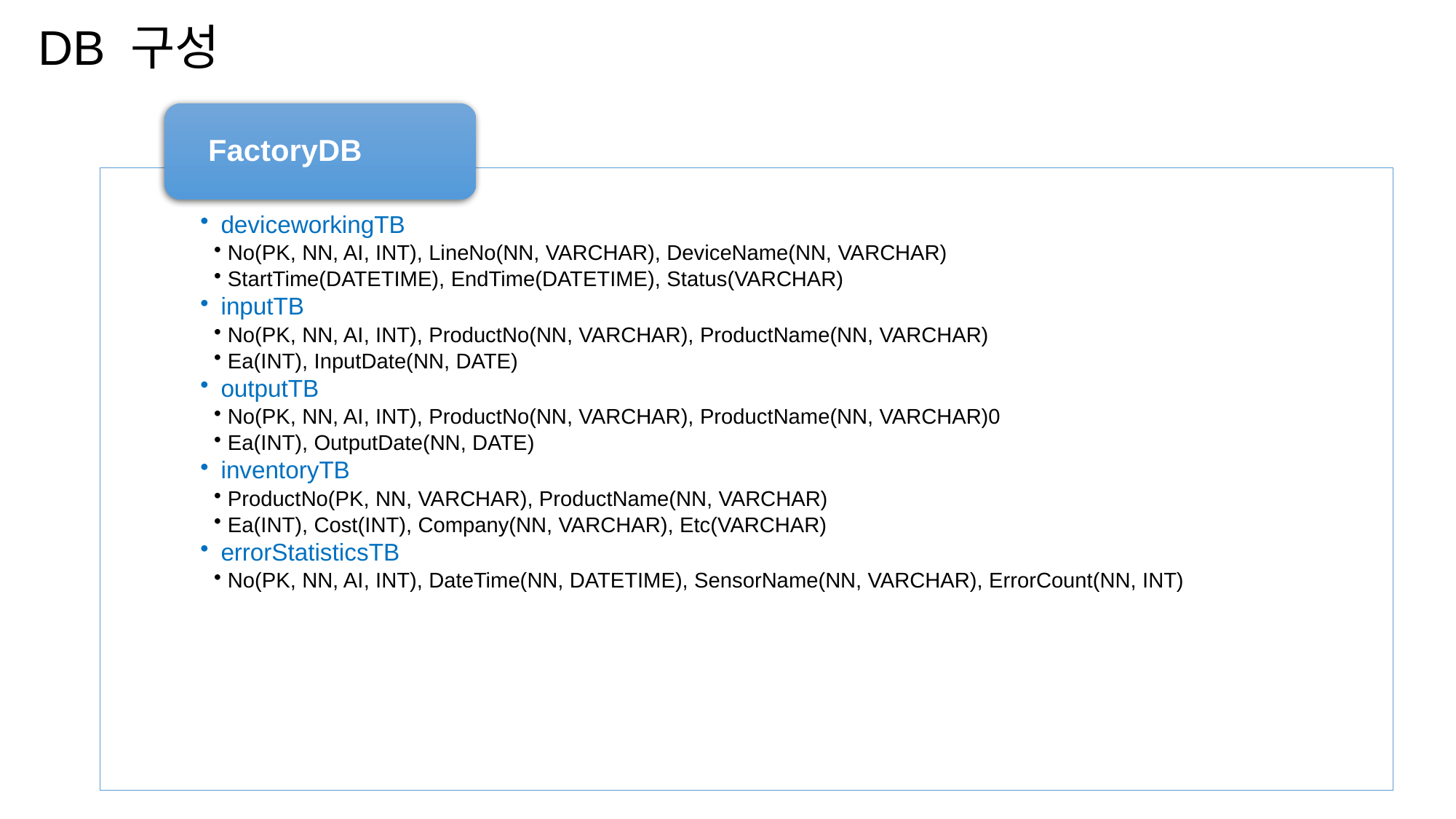

# DB 구성
deviceworkingTB
No(PK, NN, AI, INT), LineNo(NN, VARCHAR), DeviceName(NN, VARCHAR)
StartTime(DATETIME), EndTime(DATETIME), Status(VARCHAR)
inputTB
No(PK, NN, AI, INT), ProductNo(NN, VARCHAR), ProductName(NN, VARCHAR)
Ea(INT), InputDate(NN, DATE)
outputTB
No(PK, NN, AI, INT), ProductNo(NN, VARCHAR), ProductName(NN, VARCHAR)0
Ea(INT), OutputDate(NN, DATE)
inventoryTB
ProductNo(PK, NN, VARCHAR), ProductName(NN, VARCHAR)
Ea(INT), Cost(INT), Company(NN, VARCHAR), Etc(VARCHAR)
errorStatisticsTB
No(PK, NN, AI, INT), DateTime(NN, DATETIME), SensorName(NN, VARCHAR), ErrorCount(NN, INT)
FactoryDB